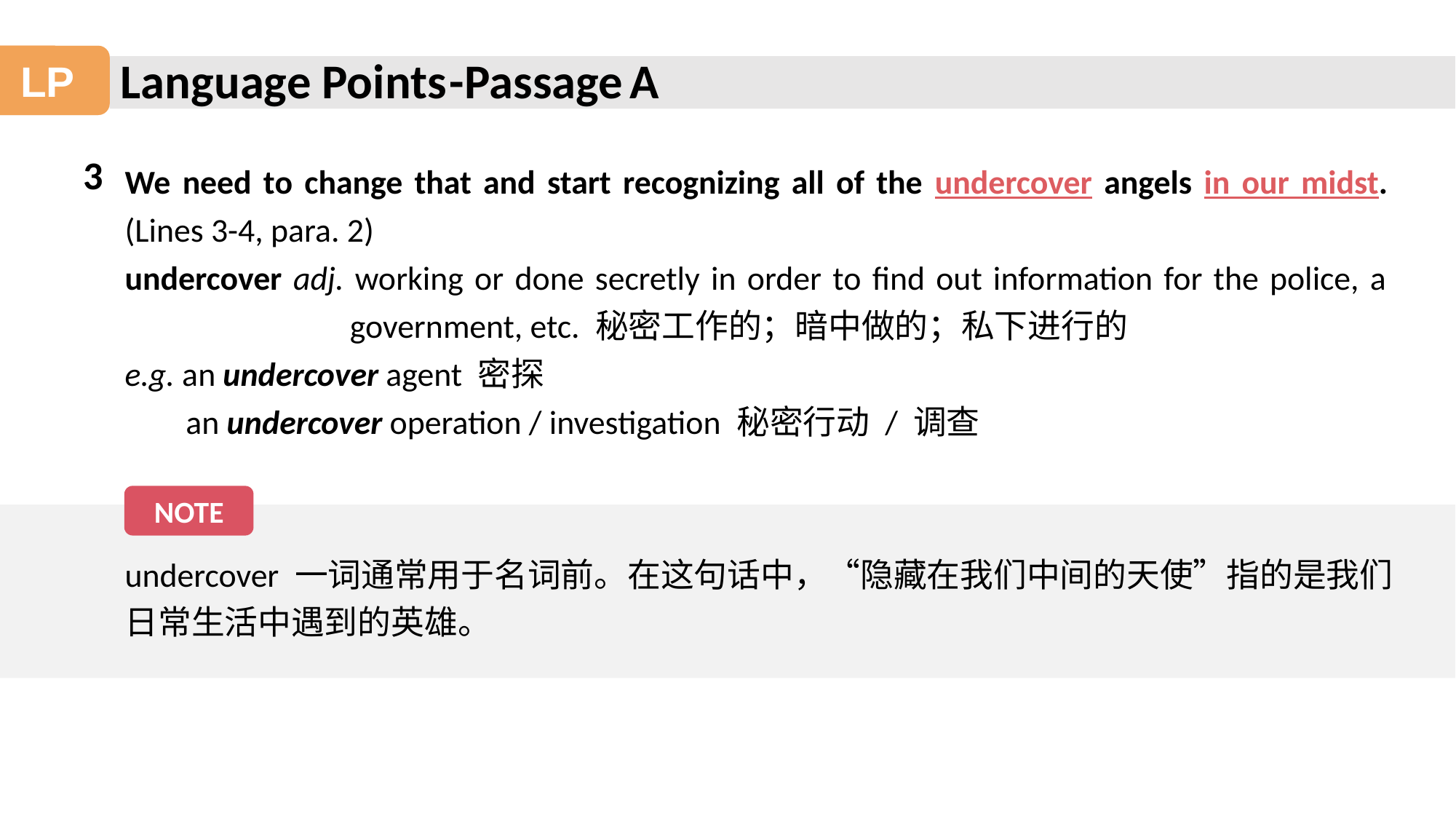

Language Points
-Passage A
LP

3
We need to change that and start recognizing all of the undercover angels in our midst. (Lines 3-4, para. 2)
undercover adj. working or done secretly in order to find out information for the police, a government, etc. 秘密工作的；暗中做的；私下进行的
e.g. an undercover agent 密探
 an undercover operation / investigation 秘密行动 / 调查
NOTE

undercover 一词通常用于名词前。在这句话中，“隐藏在我们中间的天使”指的是我们日常生活中遇到的英雄。